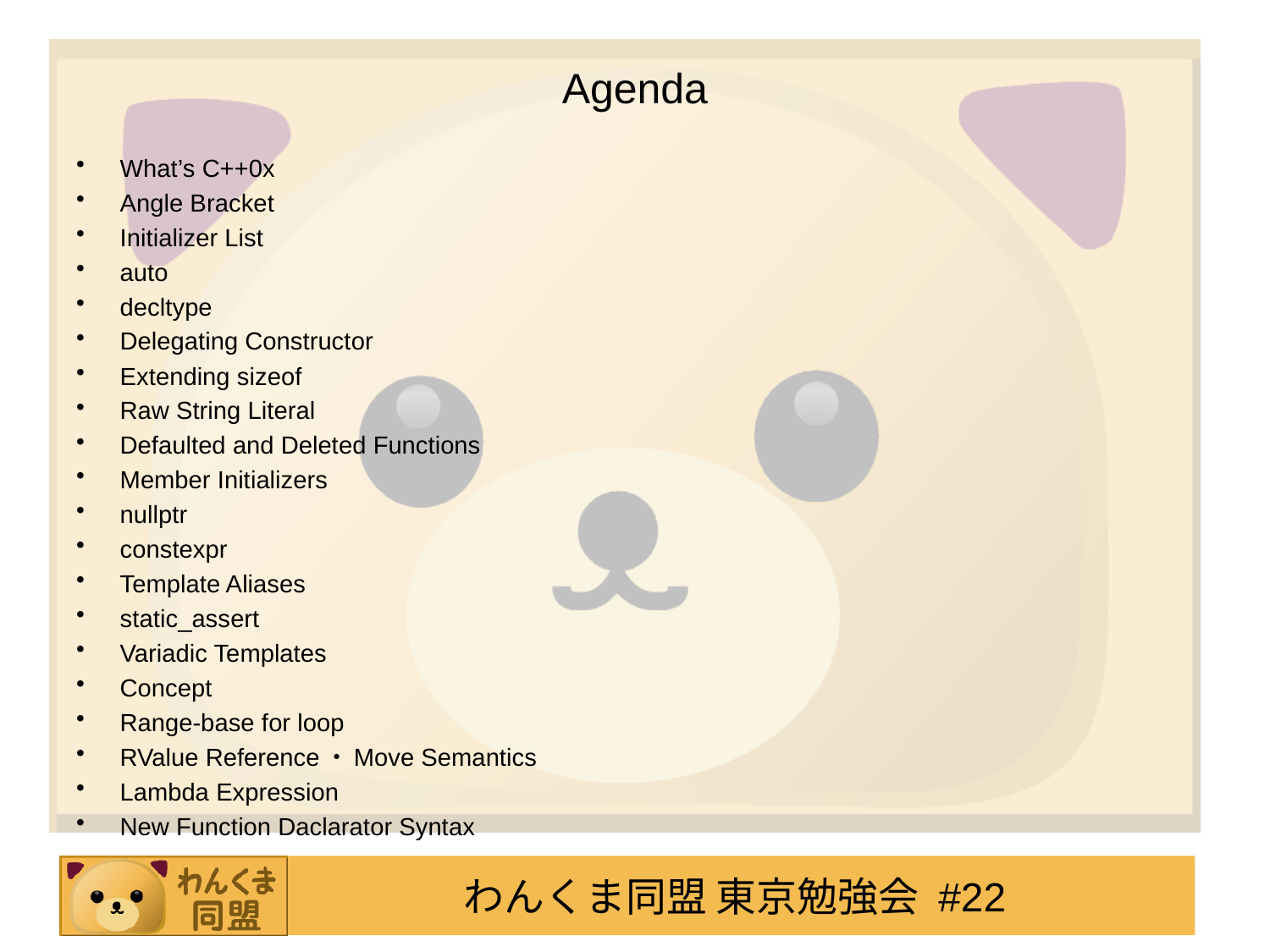

# Agenda
What’s C++0x
Angle Bracket
Initializer List
auto
decltype
Delegating Constructor
Extending sizeof
Raw String Literal
Defaulted and Deleted Functions
Member Initializers
nullptr
constexpr
Template Aliases
static_assert
Variadic Templates
Concept
Range-base for loop
RValue Reference・Move Semantics
Lambda Expression
New Function Daclarator Syntax